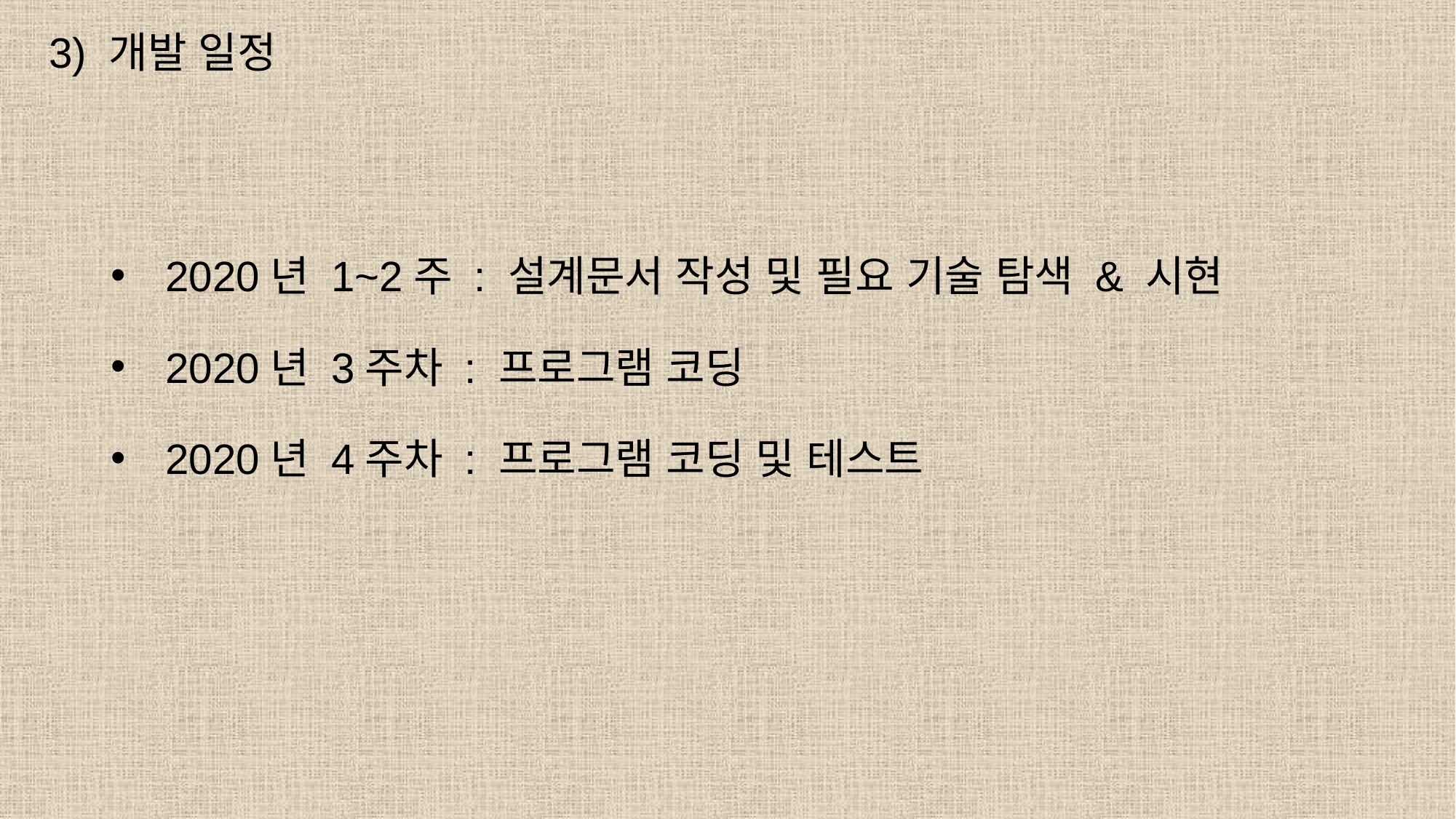

3) 개발 일정
2020년 1~2주 : 설계문서 작성 및 필요 기술 탐색 & 시현
2020년 3주차 : 프로그램 코딩
2020년 4주차 : 프로그램 코딩 및 테스트